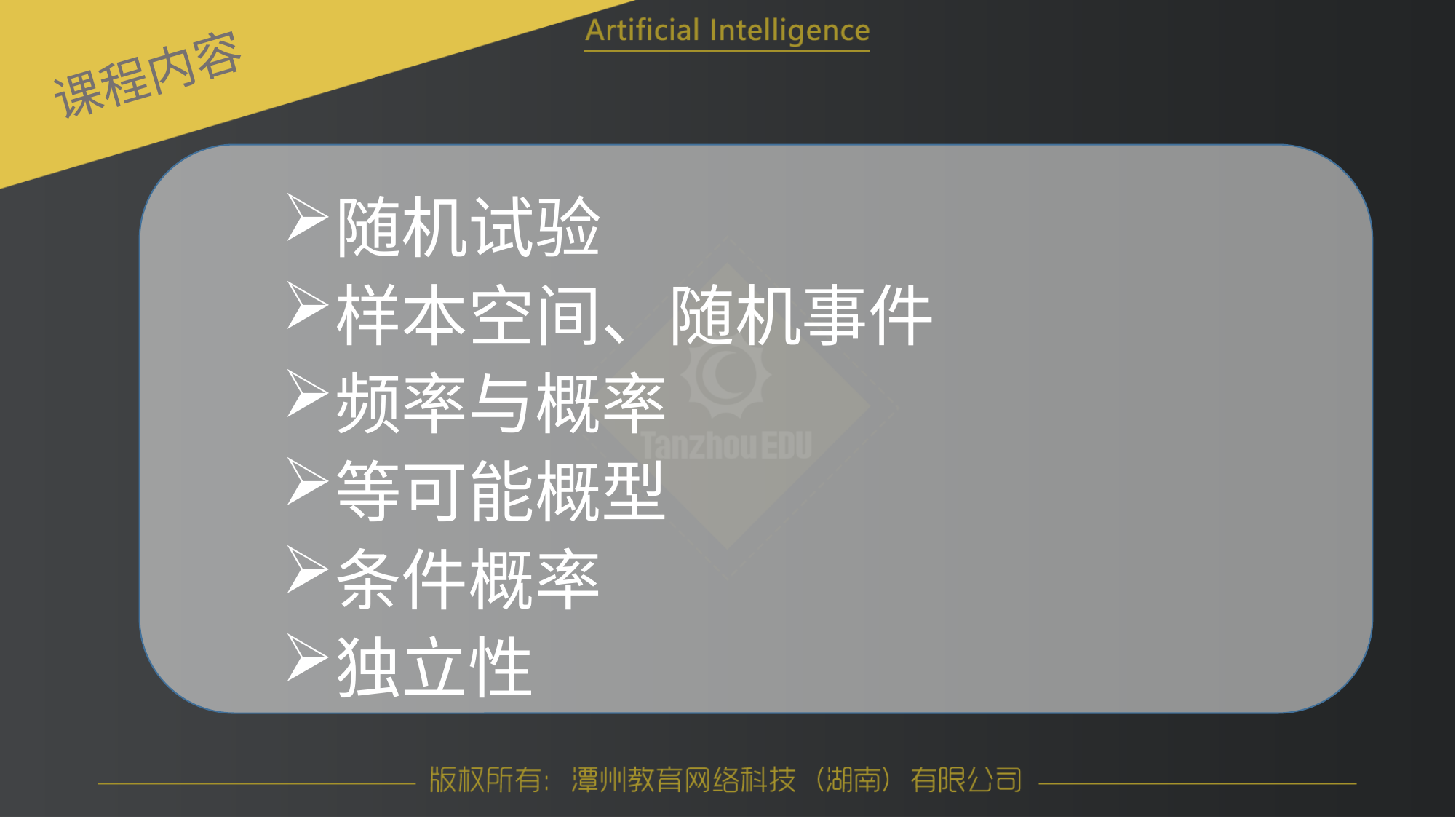

课程内容
随机试验
样本空间、随机事件
频率与概率
等可能概型
条件概率
独立性